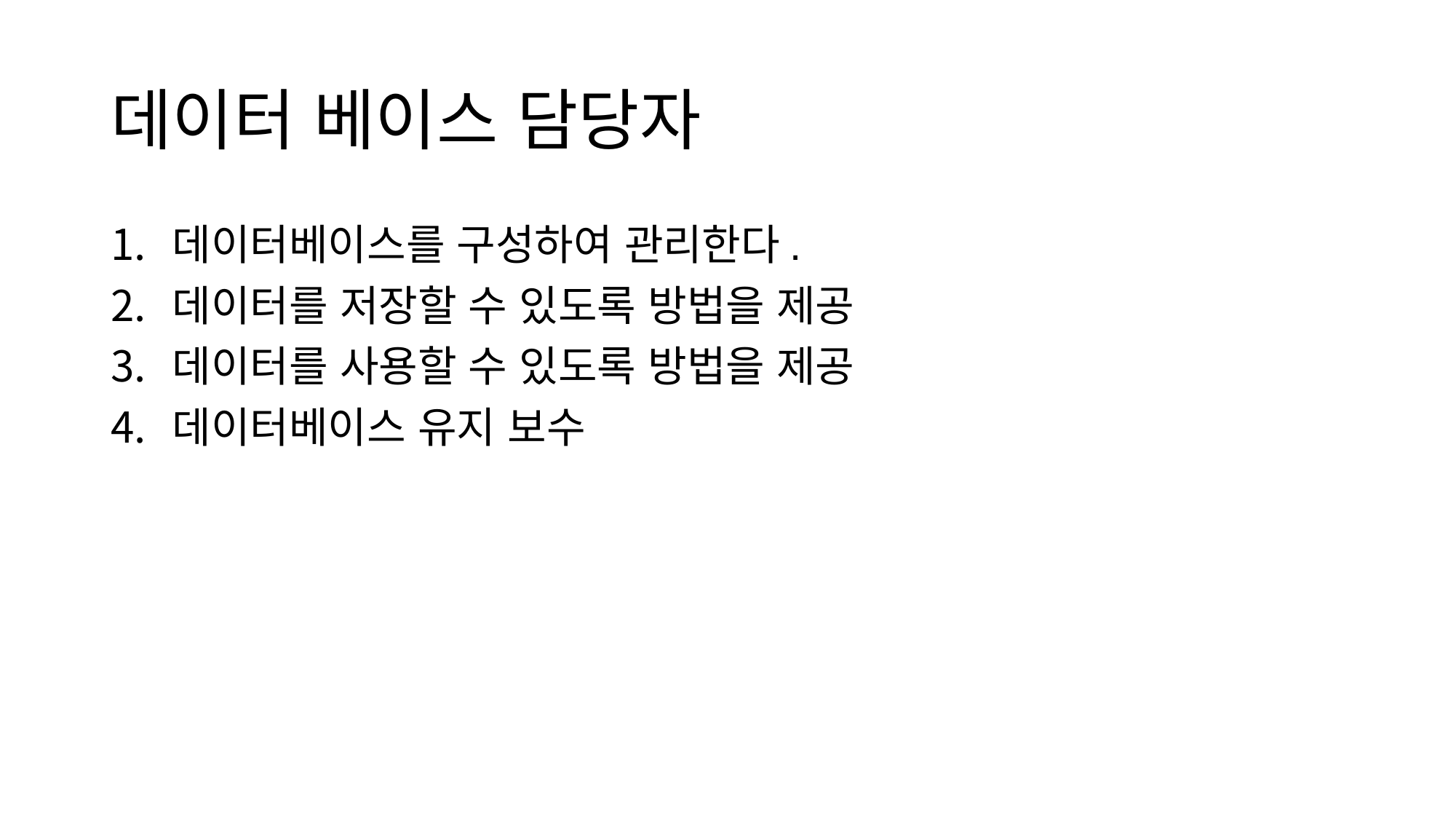

# 데이터 베이스 담당자
데이터베이스를 구성하여 관리한다.
데이터를 저장할 수 있도록 방법을 제공
데이터를 사용할 수 있도록 방법을 제공
데이터베이스 유지 보수